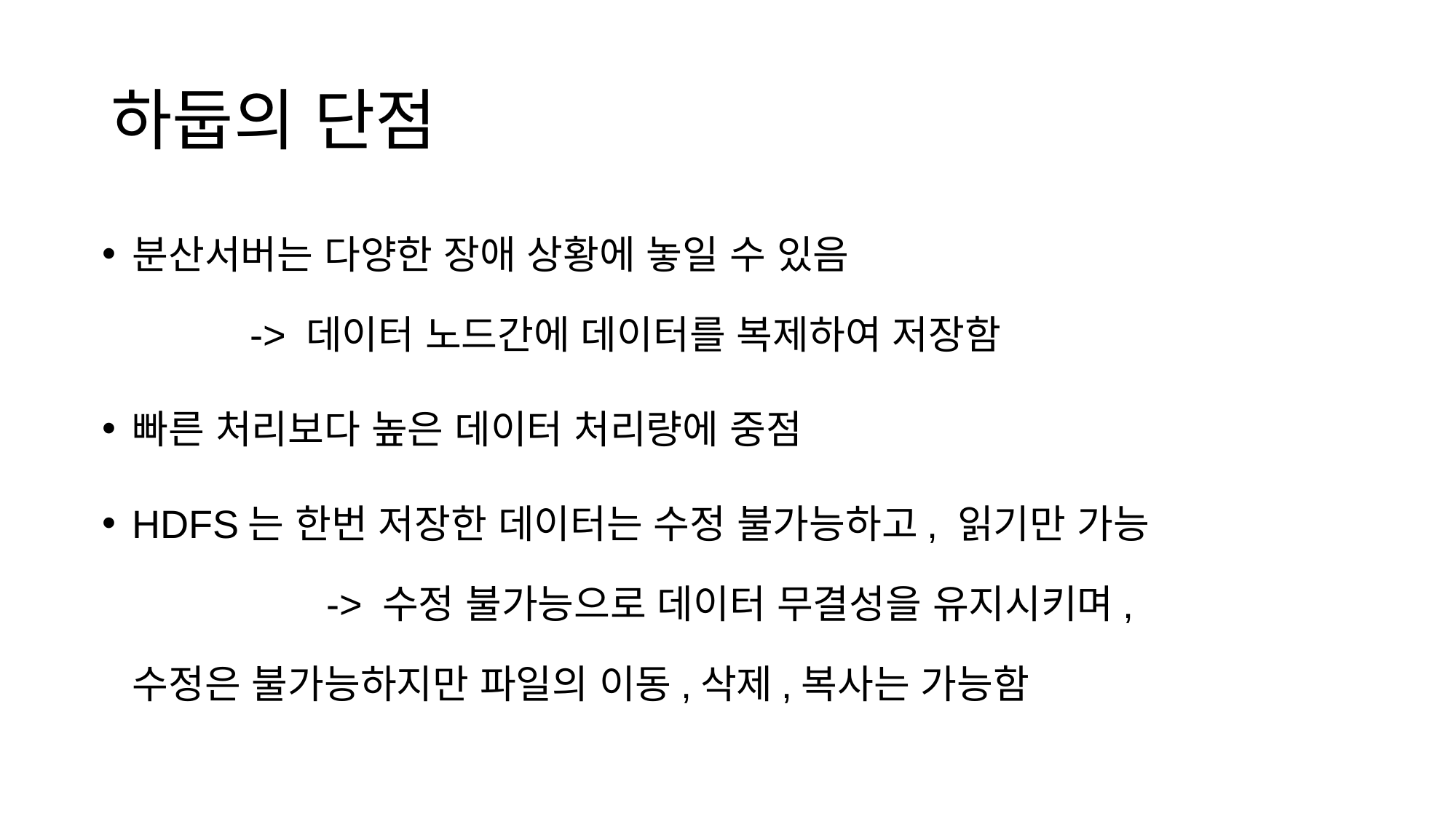

# 하둡의 단점
분산서버는 다양한 장애 상황에 놓일 수 있음                                      -> 데이터 노드간에 데이터를 복제하여 저장함
빠른 처리보다 높은 데이터 처리량에 중점
HDFS는 한번 저장한 데이터는 수정 불가능하고, 읽기만 가능                  -> 수정 불가능으로 데이터 무결성을 유지시키며, 수정은 불가능하지만 파일의 이동,삭제,복사는 가능함